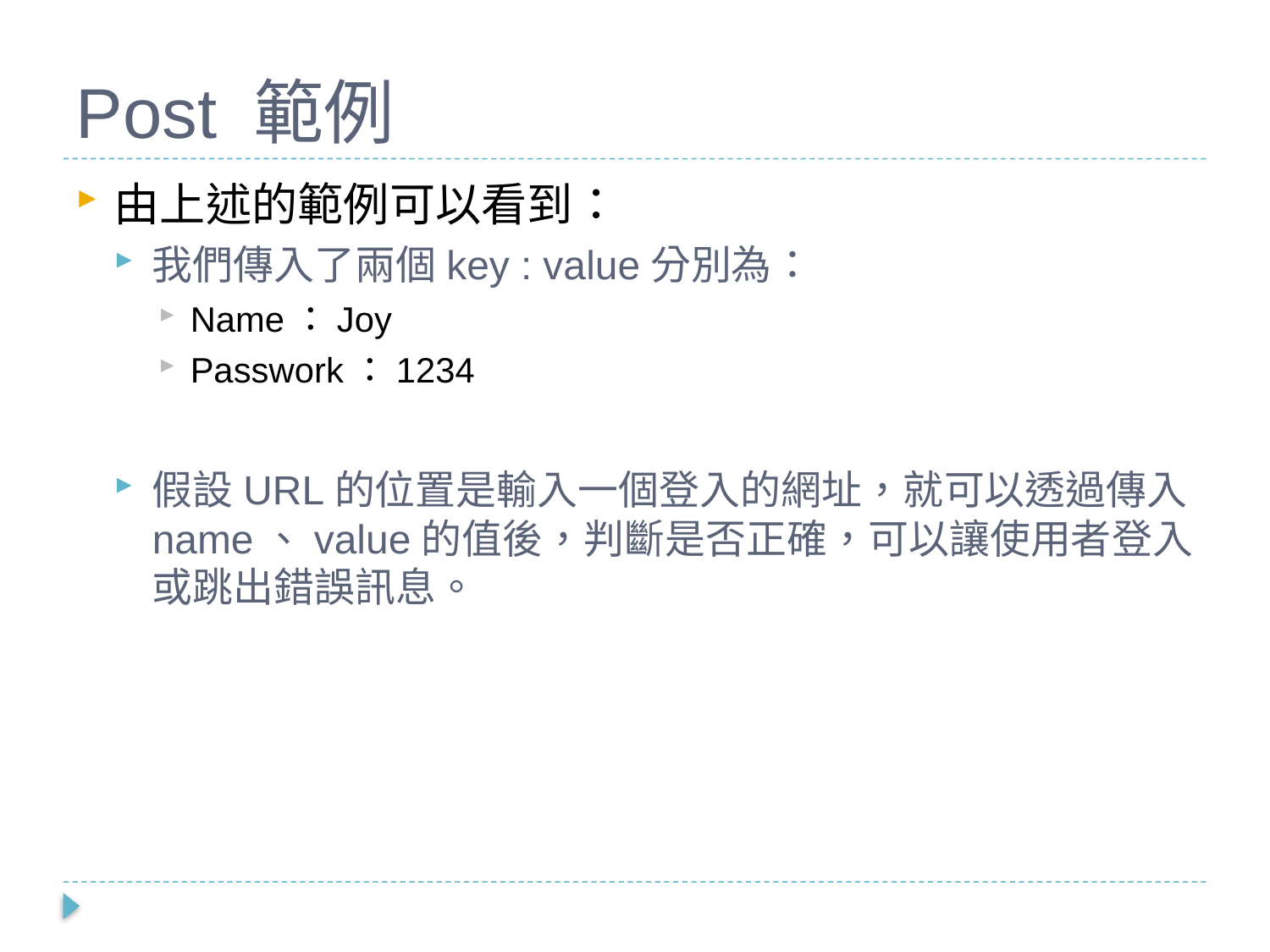

# Post 範例
由上述的範例可以看到：
我們傳入了兩個key : value分別為：
Name：Joy
Passwork：1234

假設URL的位置是輸入一個登入的網址，就可以透過傳入name、value的值後，判斷是否正確，可以讓使用者登入或跳出錯誤訊息。